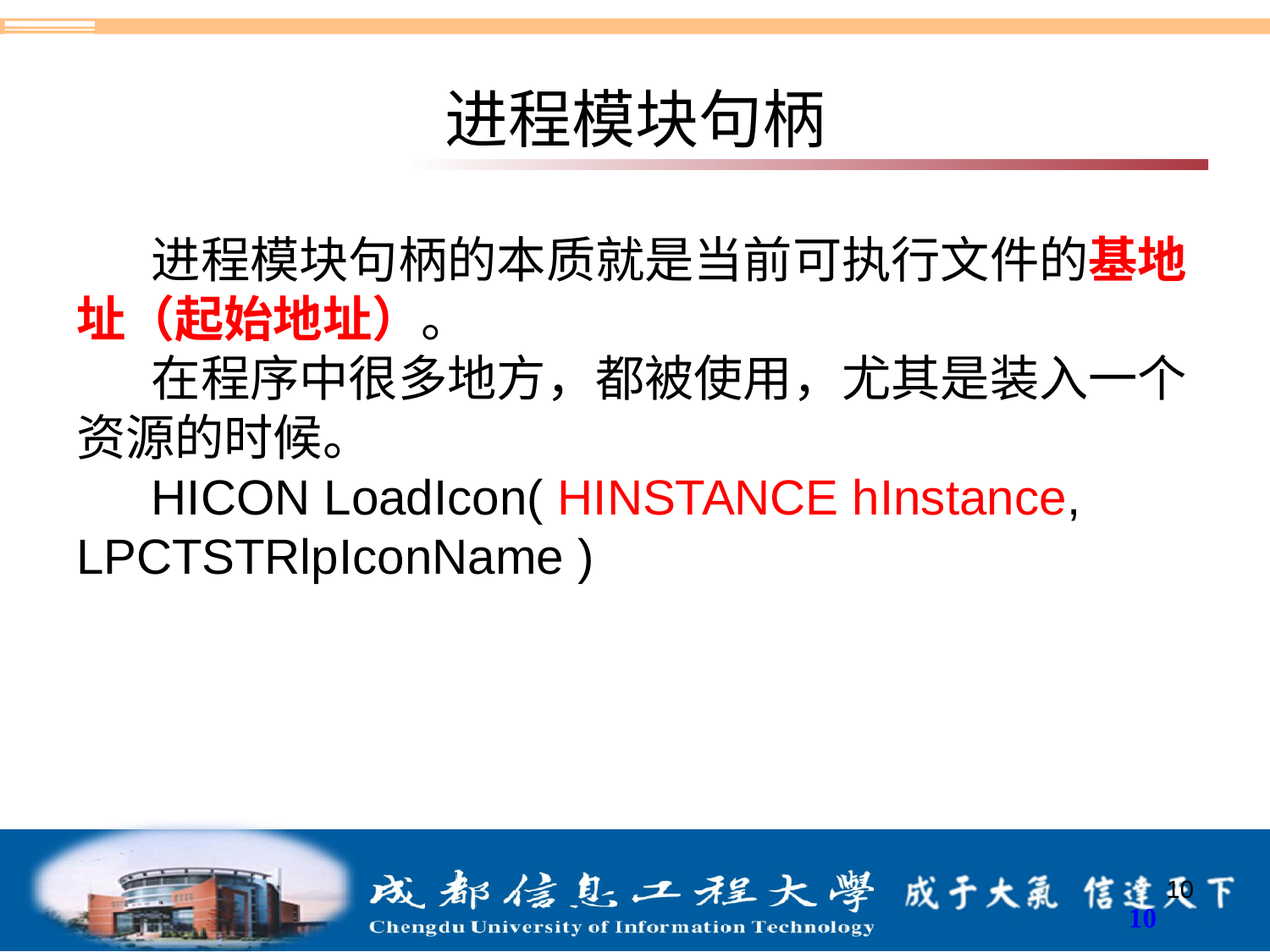

# 进程模块句柄
进程模块句柄的本质就是当前可执行文件的基地址（起始地址）。
在程序中很多地方，都被使用，尤其是装入一个资源的时候。
HICON LoadIcon( HINSTANCE hInstance, LPCTSTRlpIconName )